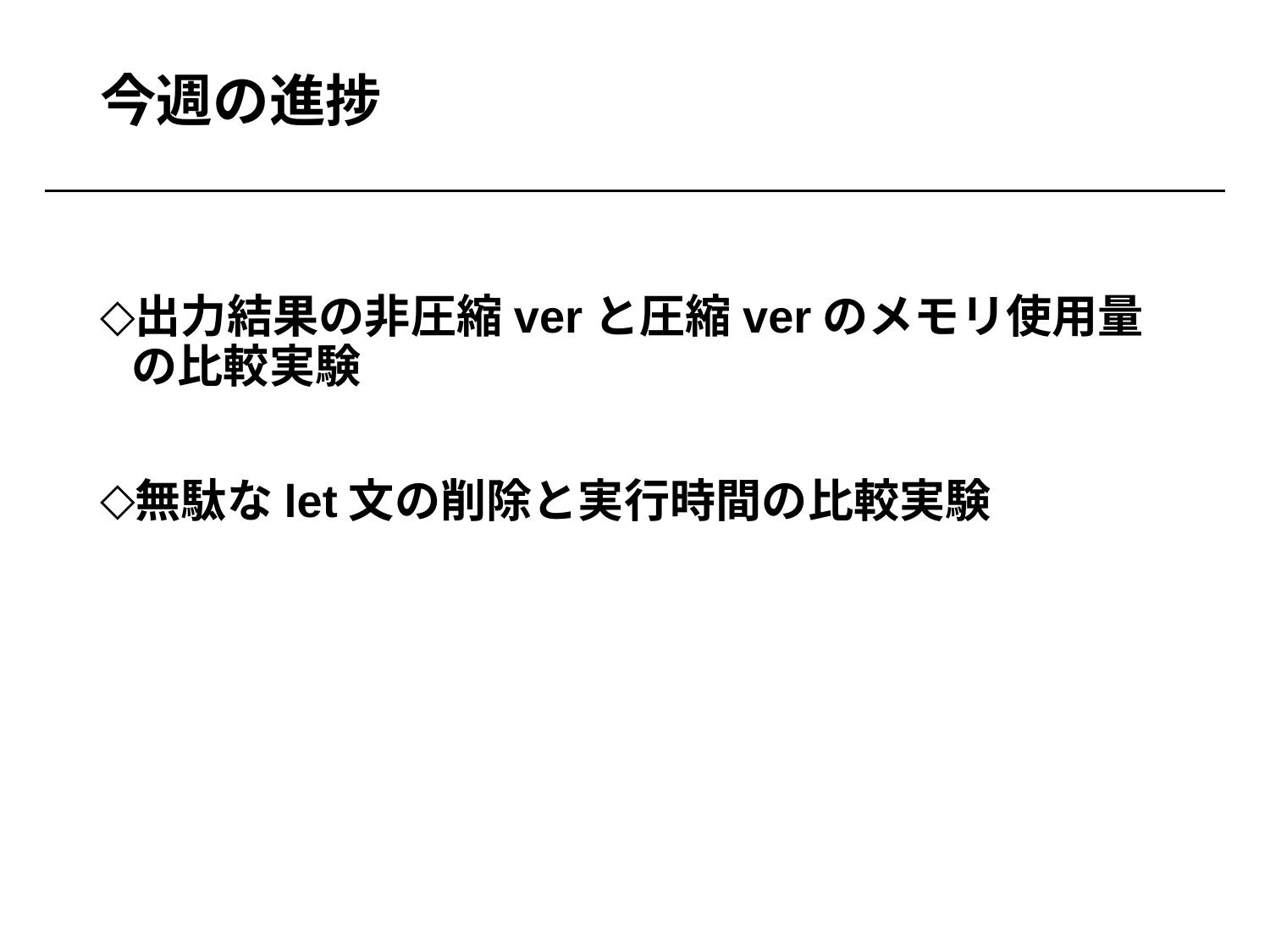

# 今週の進捗

出力結果の非圧縮verと圧縮verのメモリ使用量の比較実験

無駄なlet文の削除と実行時間の比較実験